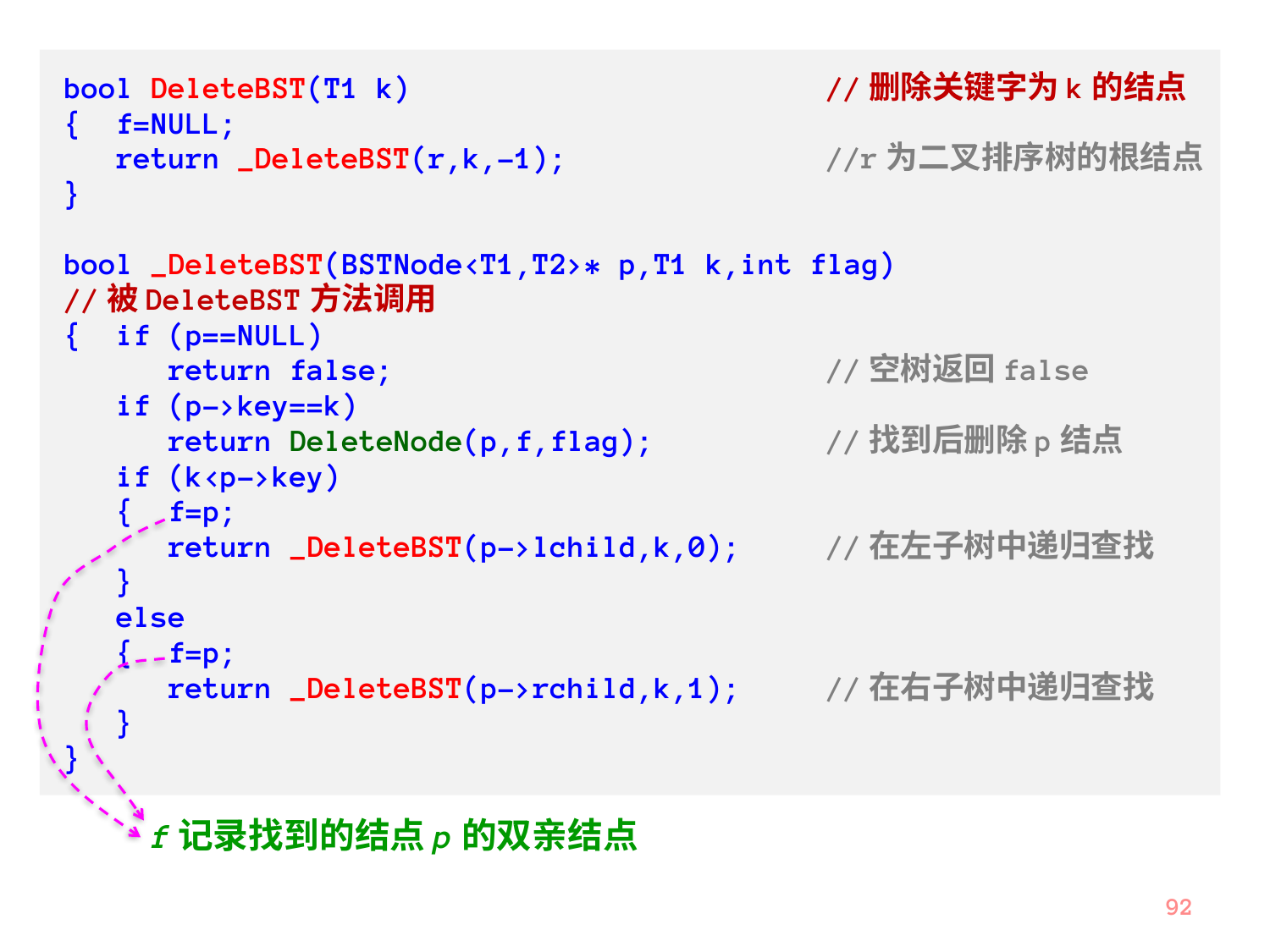

bool DeleteBST(T1 k)				//删除关键字为k的结点
{  f=NULL;
   return _DeleteBST(r,k,-1);			//r为二叉排序树的根结点
}

bool _DeleteBST(BSTNode<T1,T2>* p,T1 k,int flag)
//被DeleteBST方法调用
{  if (p==NULL)
      return false;				//空树返回false
   if (p->key==k)
      return DeleteNode(p,f,flag);		//找到后删除p结点
   if (k<p->key)
   {  f=p;
      return _DeleteBST(p->lchild,k,0);	//在左子树中递归查找
   }
   else
   {  f=p;
      return _DeleteBST(p->rchild,k,1);	//在右子树中递归查找
   }
}

f记录找到的结点p的双亲结点
92